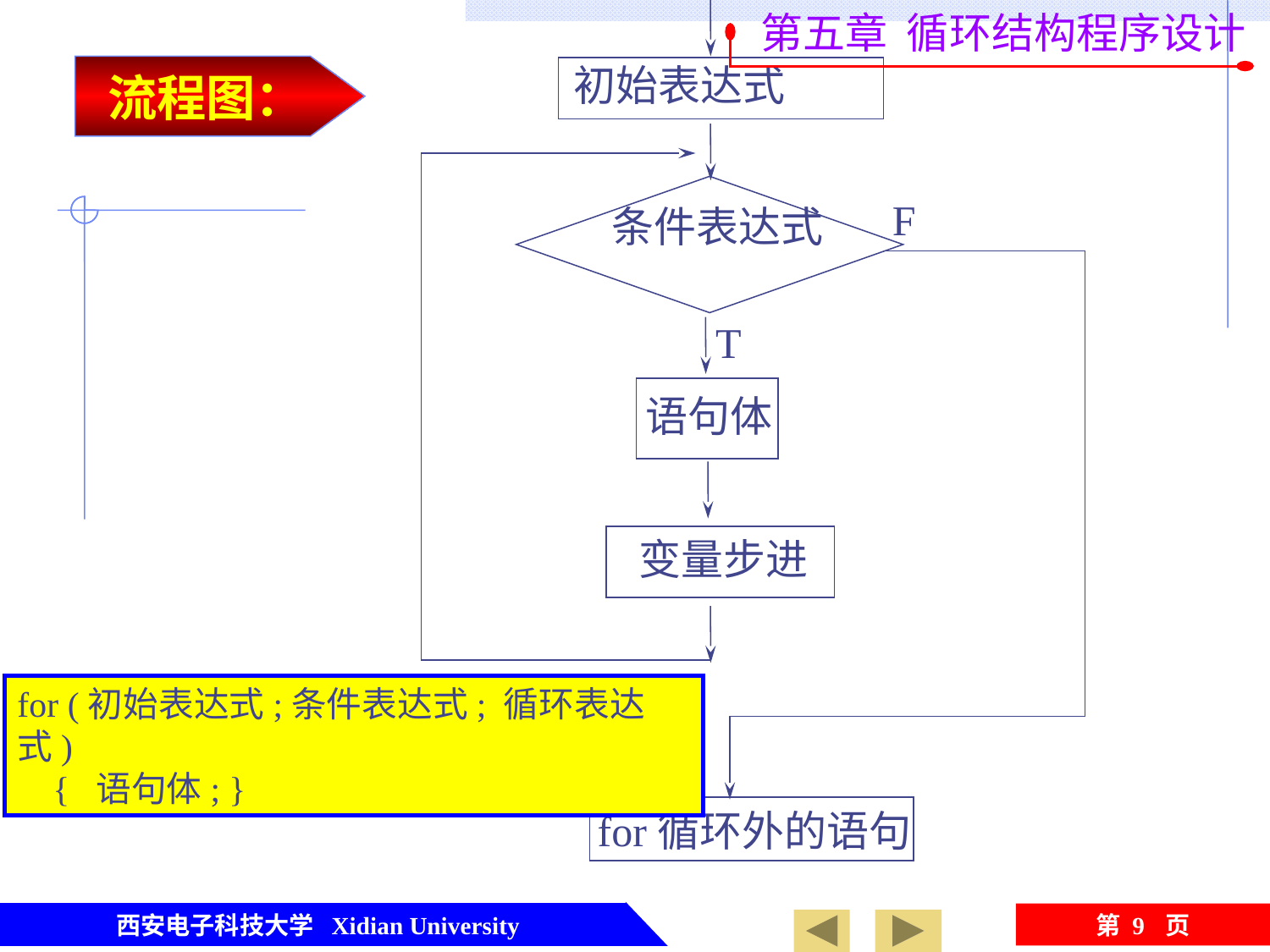

第五章  循环结构程序设计

初始表达式

变量步进

条件表达式
F

T

语句体

for循环外的语句
流程图：
for (初始表达式;条件表达式; 循环表达式)
    {  语句体; }